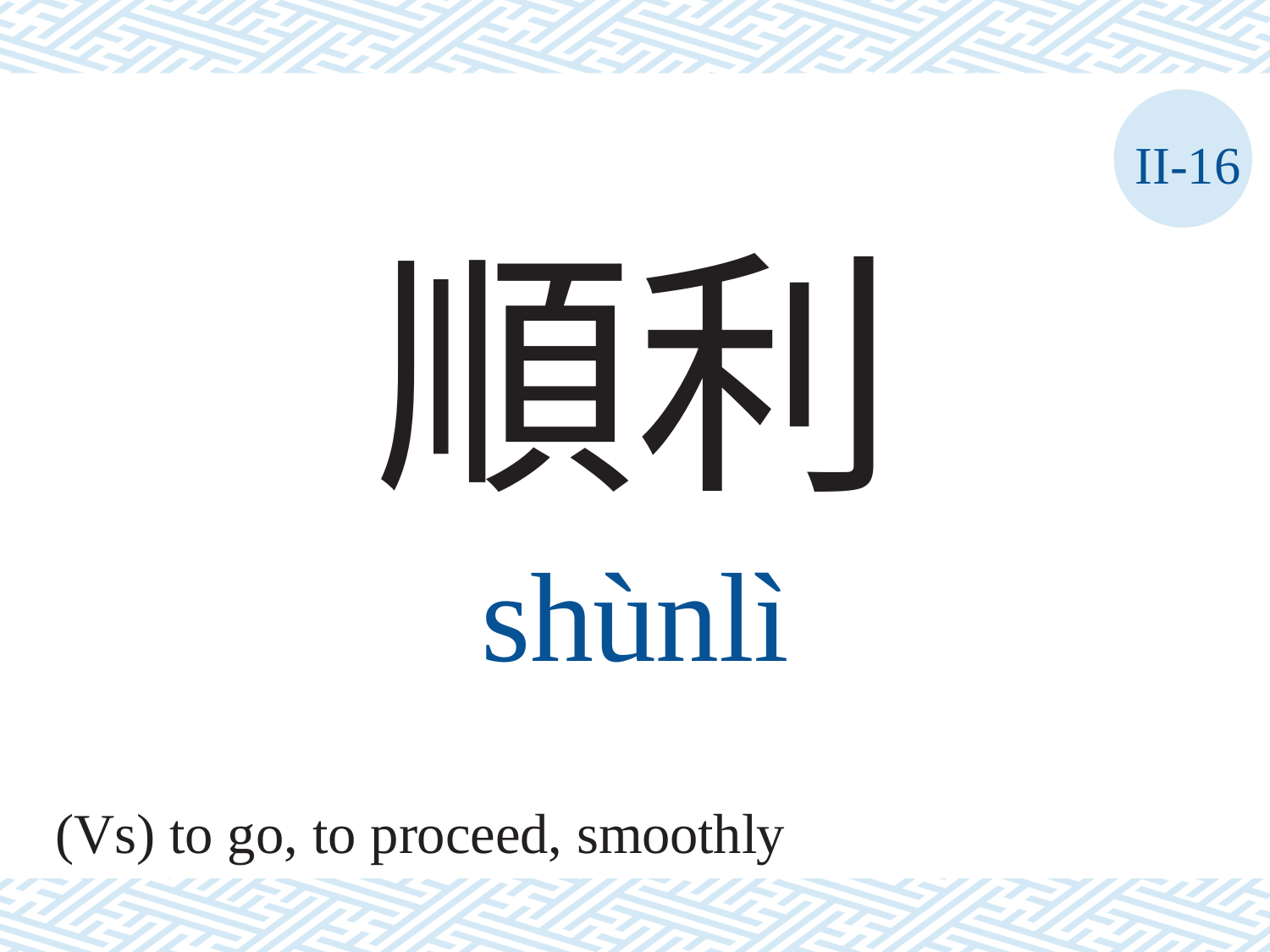

II-16
順利
shùnlì
(Vs) to go, to proceed, smoothly